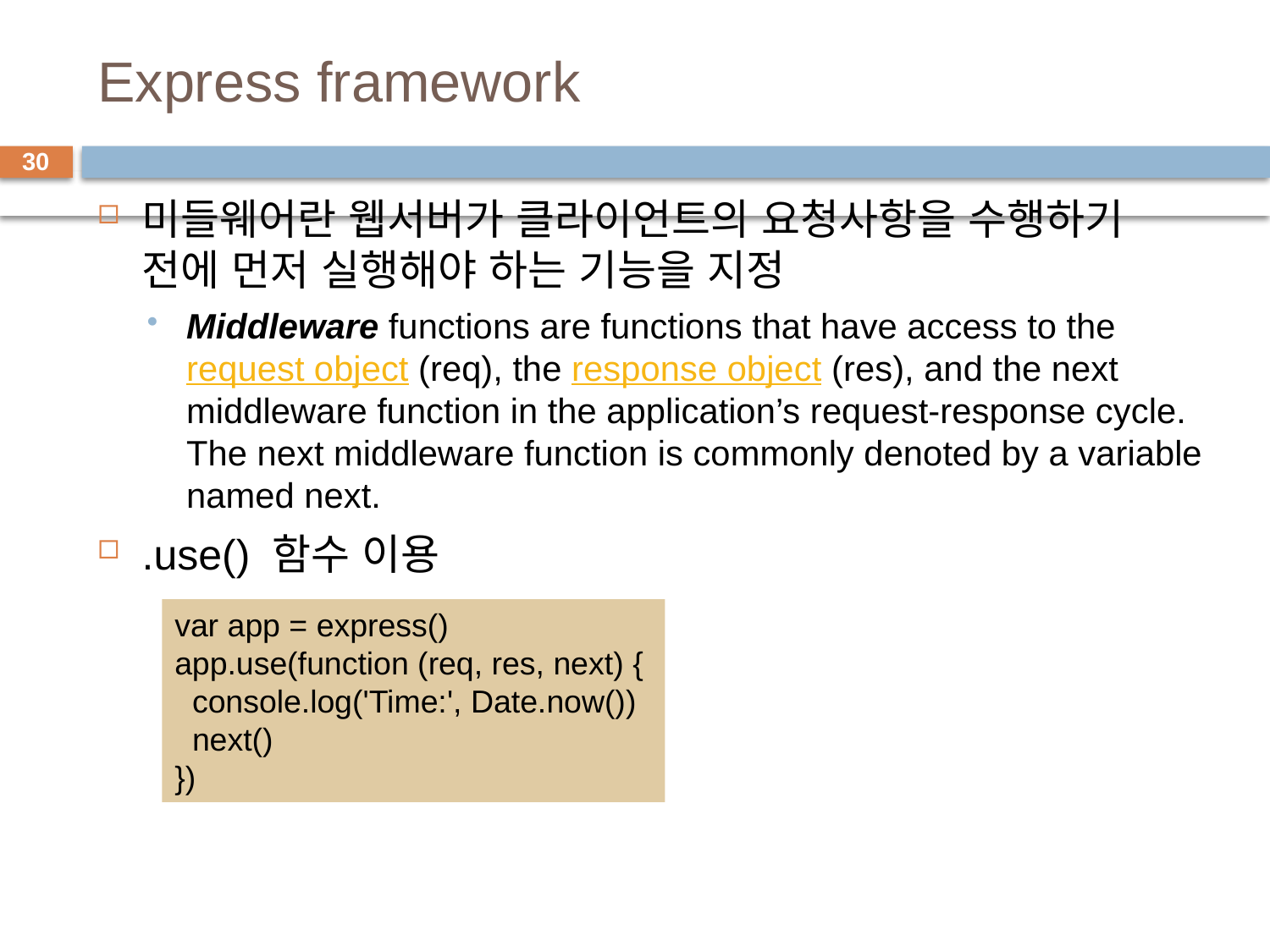

# Express framework
30
미들웨어란 웹서버가 클라이언트의 요청사항을 수행하기 전에 먼저 실행해야 하는 기능을 지정
Middleware functions are functions that have access to the request object (req), the response object (res), and the next middleware function in the application’s request-response cycle. The next middleware function is commonly denoted by a variable named next.
.use() 함수 이용
var app = express()
app.use(function (req, res, next) {
  console.log('Time:', Date.now())
  next()
})